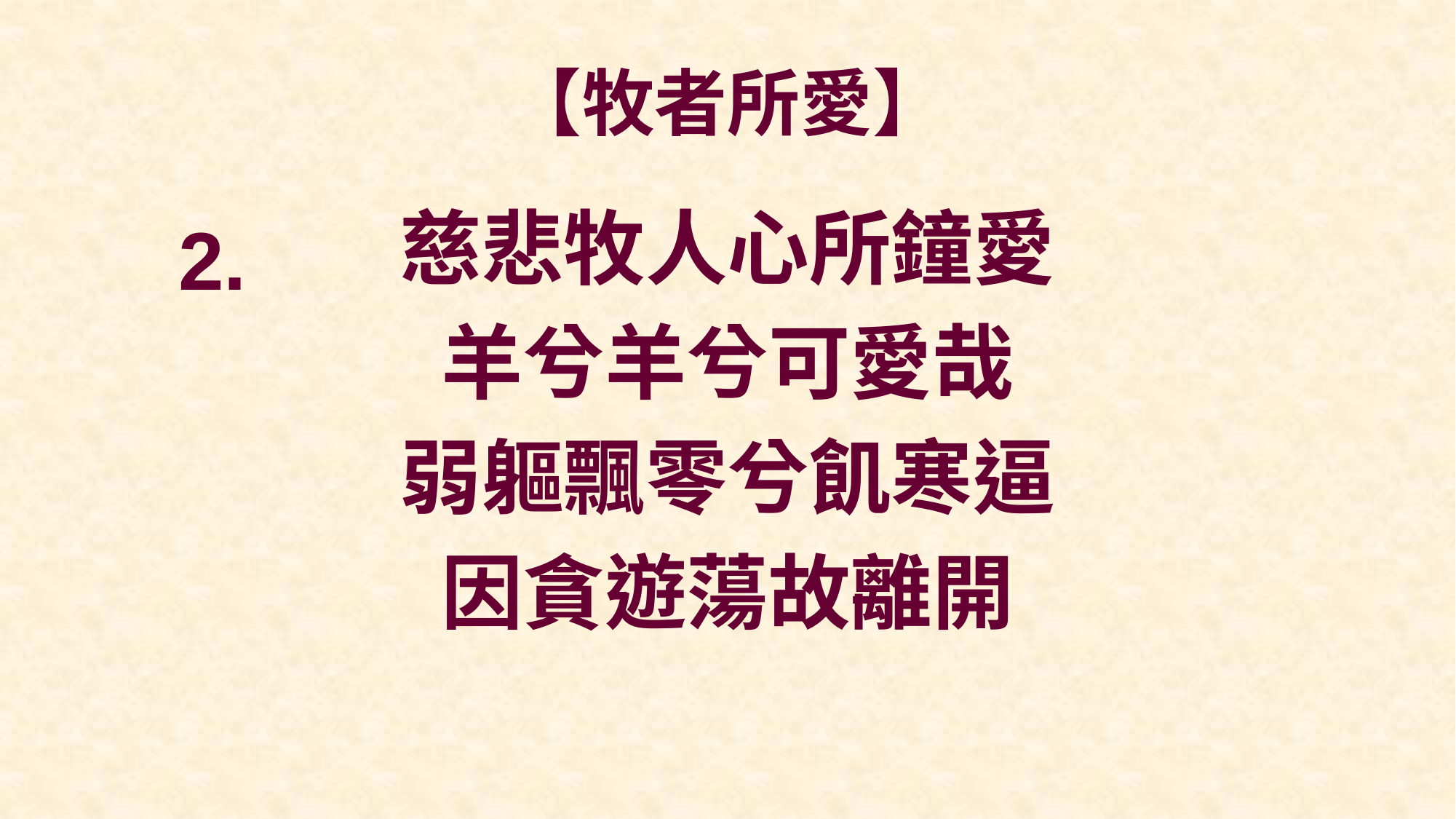

# 【牧者所愛】
慈悲牧人心所鐘愛
羊兮羊兮可愛哉
弱軀飄零兮飢寒逼
因貪遊蕩故離開
2.